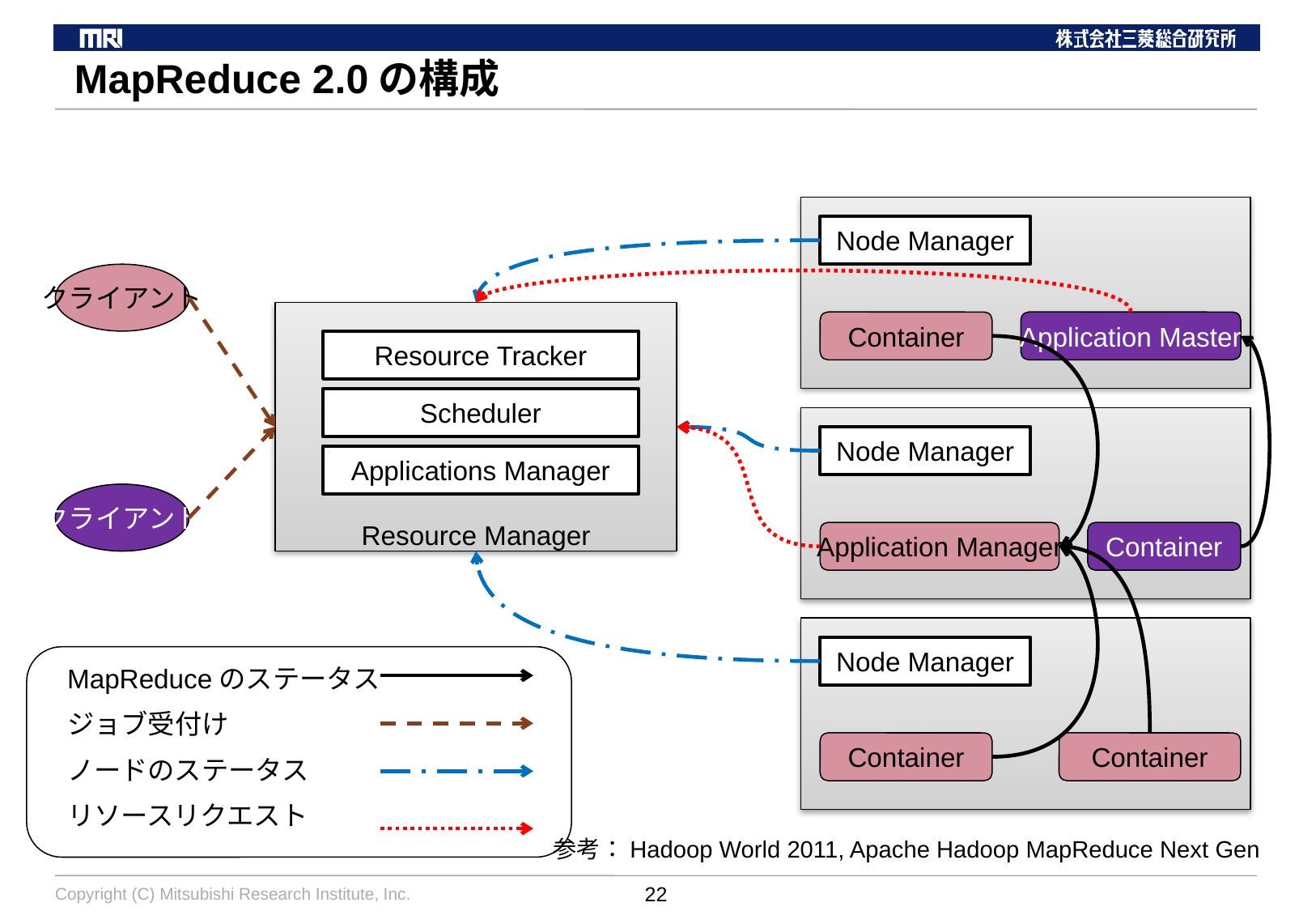

# MapReduce 2.0の構成

Node Manager
クライアント
Resource Manager
Container
Application Master
Resource Tracker
Scheduler

Node Manager
Applications Manager
クライアント
Application Manager
Container

Node Manager

MapReduceのステータス
ジョブ受付け
ノードのステータス
リソースリクエスト
Container
Container
参考：Hadoop World 2011, Apache Hadoop MapReduce Next Gen
Copyright (C) Mitsubishi Research Institute, Inc.
22